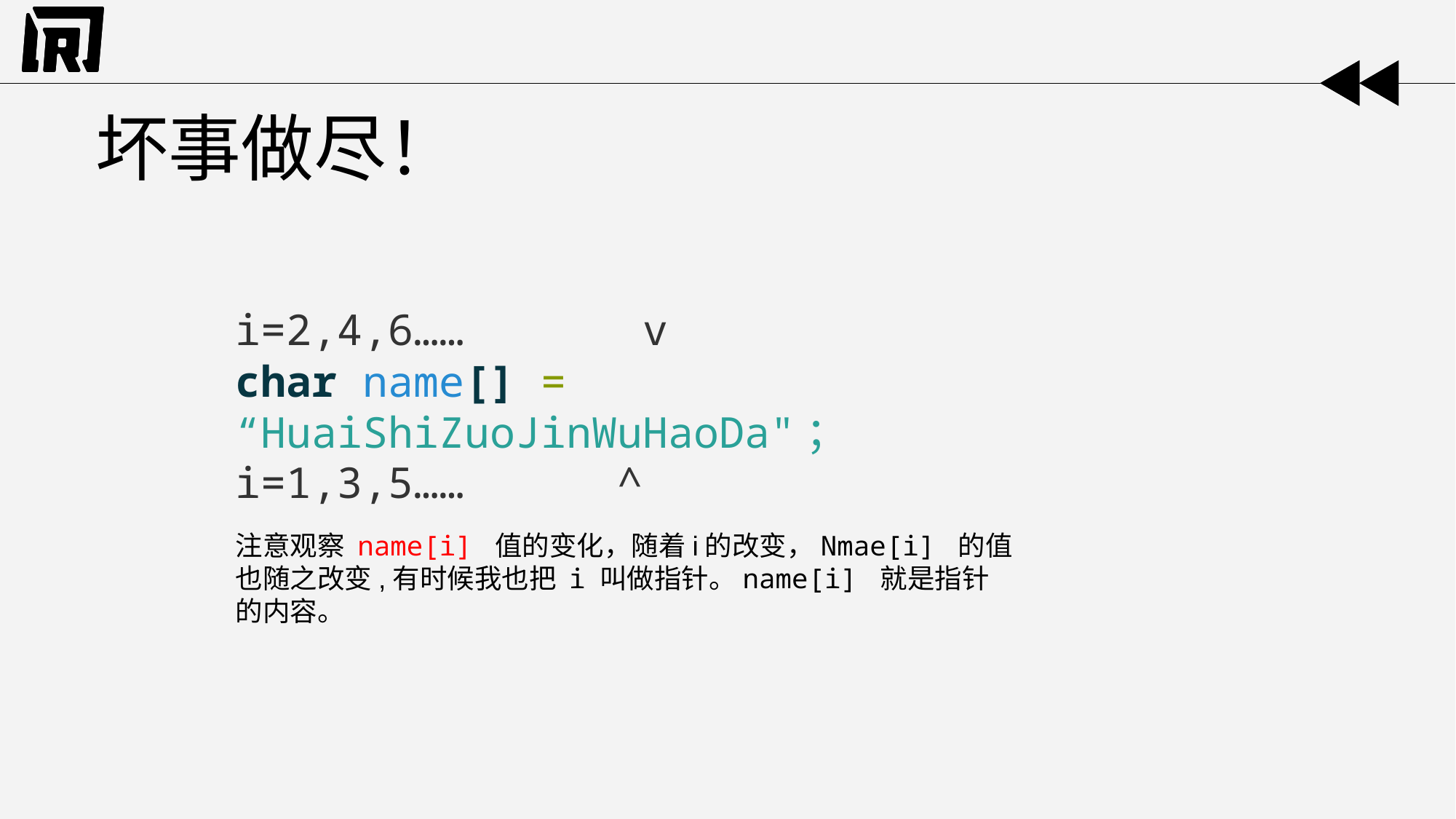

# 坏事做尽！
i=2,4,6……       v
char name[] = “HuaiShiZuoJinWuHaoDa"；
i=1,3,5……      ^

注意观察 name[i] 值的变化，随着i的改变，Nmae[i] 的值也随之改变,有时候我也把 i 叫做指针。name[i] 就是指针的内容。